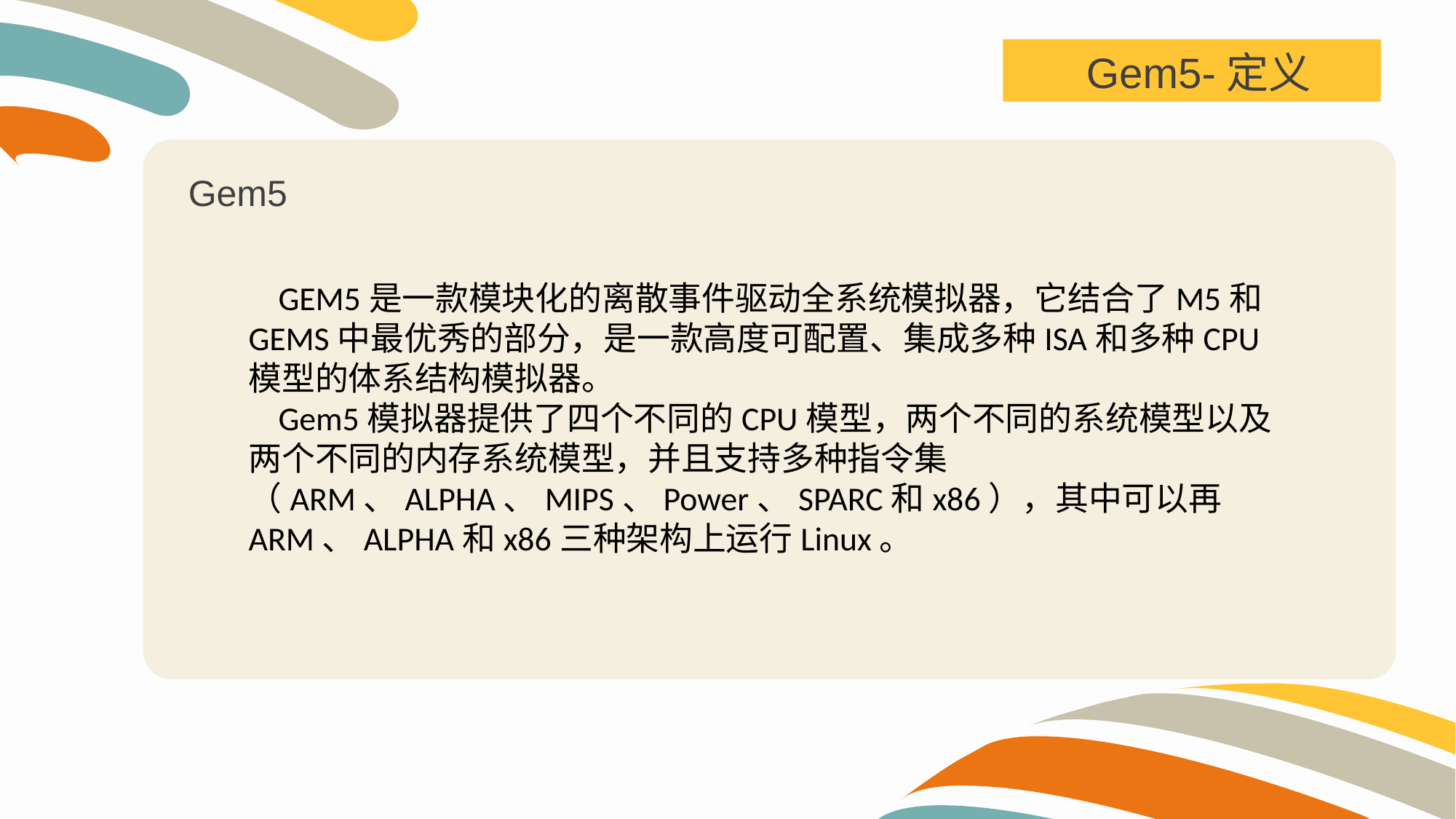

Gem5-定义

Gem5
    GEM5是一款模块化的离散事件驱动全系统模拟器，它结合了M5和GEMS中最优秀的部分，是一款高度可配置、集成多种ISA和多种CPU模型的体系结构模拟器。
    Gem5模拟器提供了四个不同的CPU模型，两个不同的系统模型以及两个不同的内存系统模型，并且支持多种指令集（ARM、ALPHA、MIPS、Power、SPARC和x86），其中可以再ARM、ALPHA和x86三种架构上运行Linux。